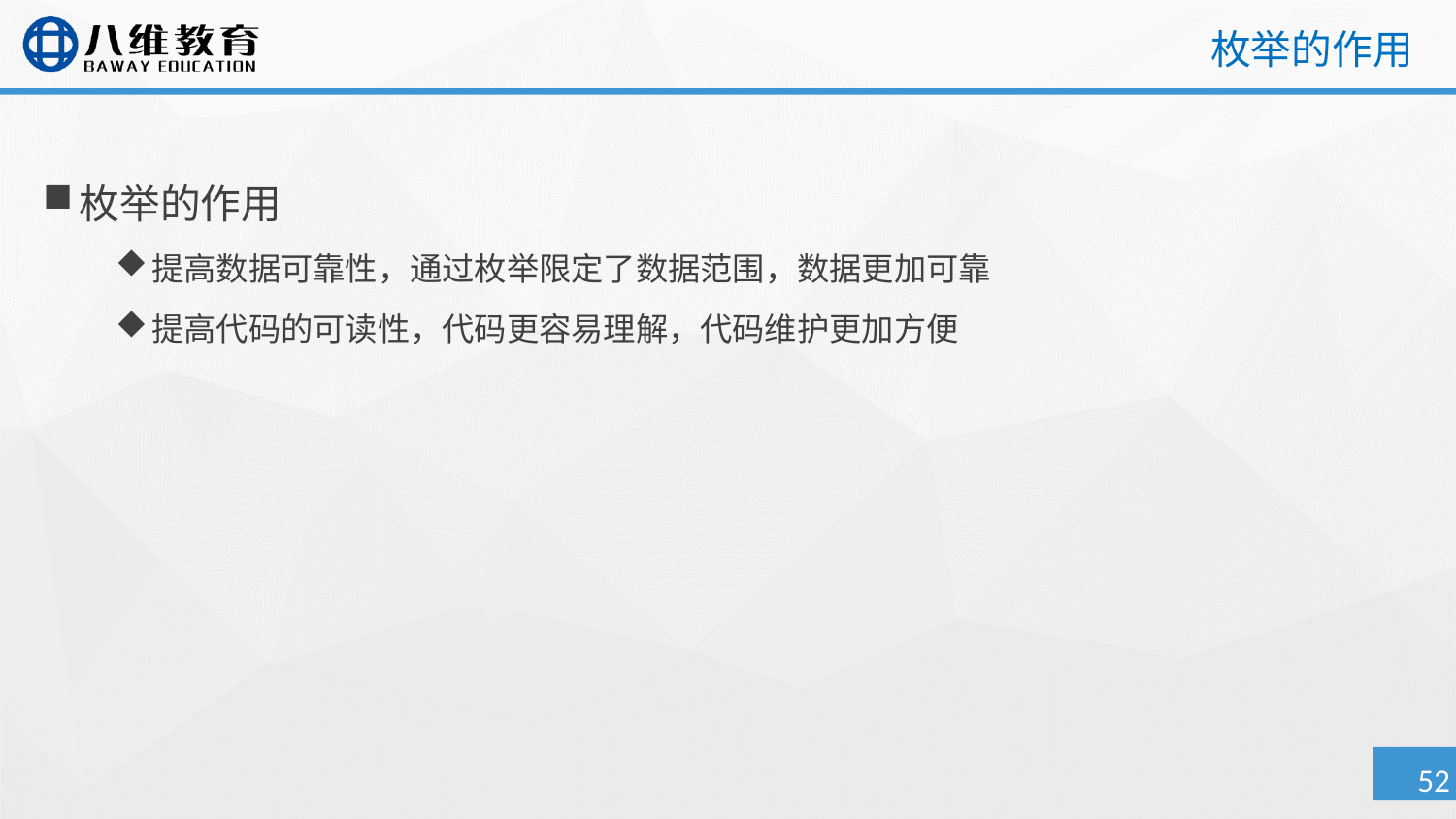

# 枚举的作用
枚举的作用
提高数据可靠性，通过枚举限定了数据范围，数据更加可靠
提高代码的可读性，代码更容易理解，代码维护更加方便